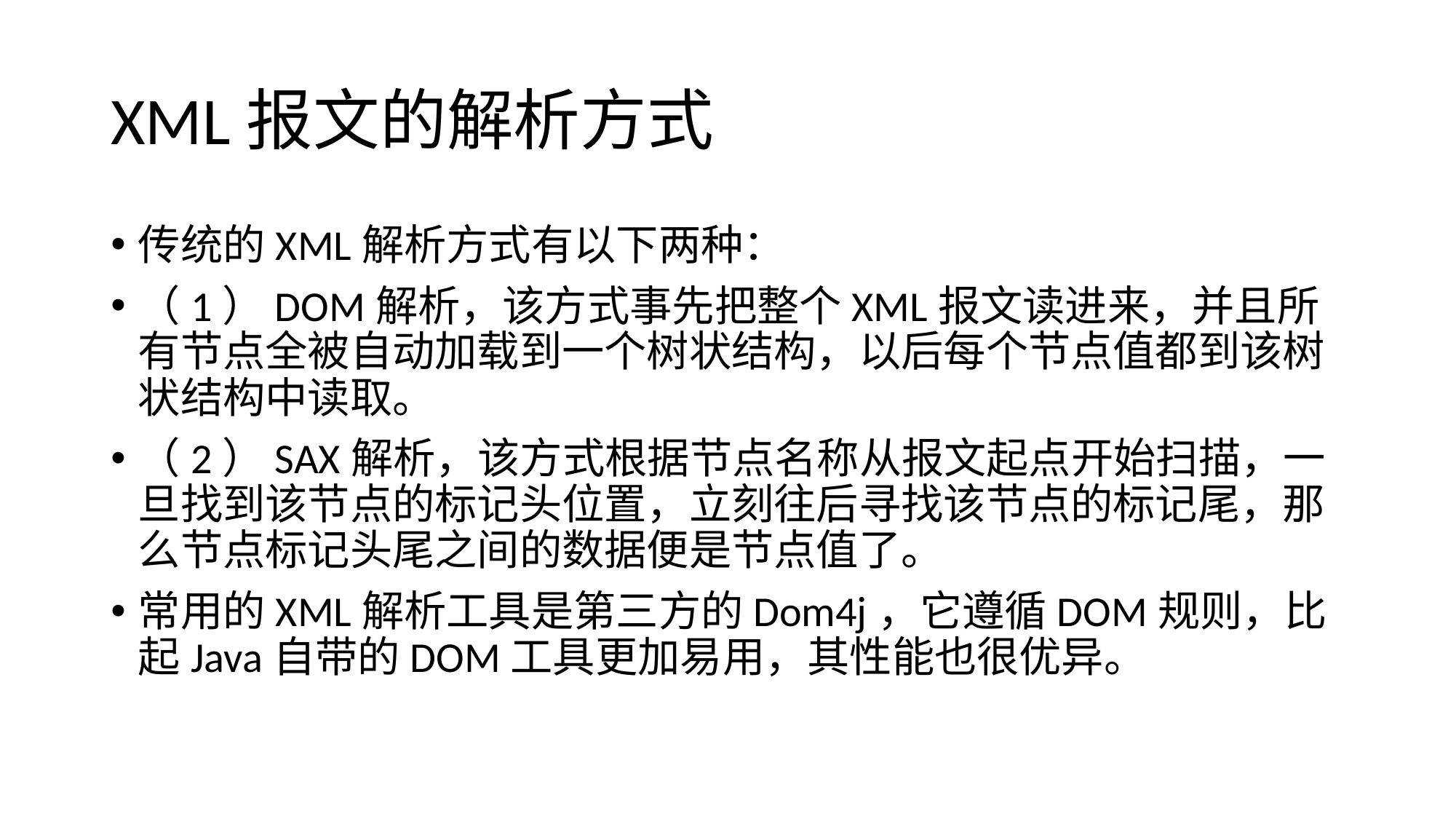

# XML报文的解析方式
传统的XML解析方式有以下两种：
（1）DOM解析，该方式事先把整个XML报文读进来，并且所有节点全被自动加载到一个树状结构，以后每个节点值都到该树状结构中读取。
（2）SAX解析，该方式根据节点名称从报文起点开始扫描，一旦找到该节点的标记头位置，立刻往后寻找该节点的标记尾，那么节点标记头尾之间的数据便是节点值了。
常用的XML解析工具是第三方的Dom4j，它遵循DOM规则，比起Java自带的DOM工具更加易用，其性能也很优异。